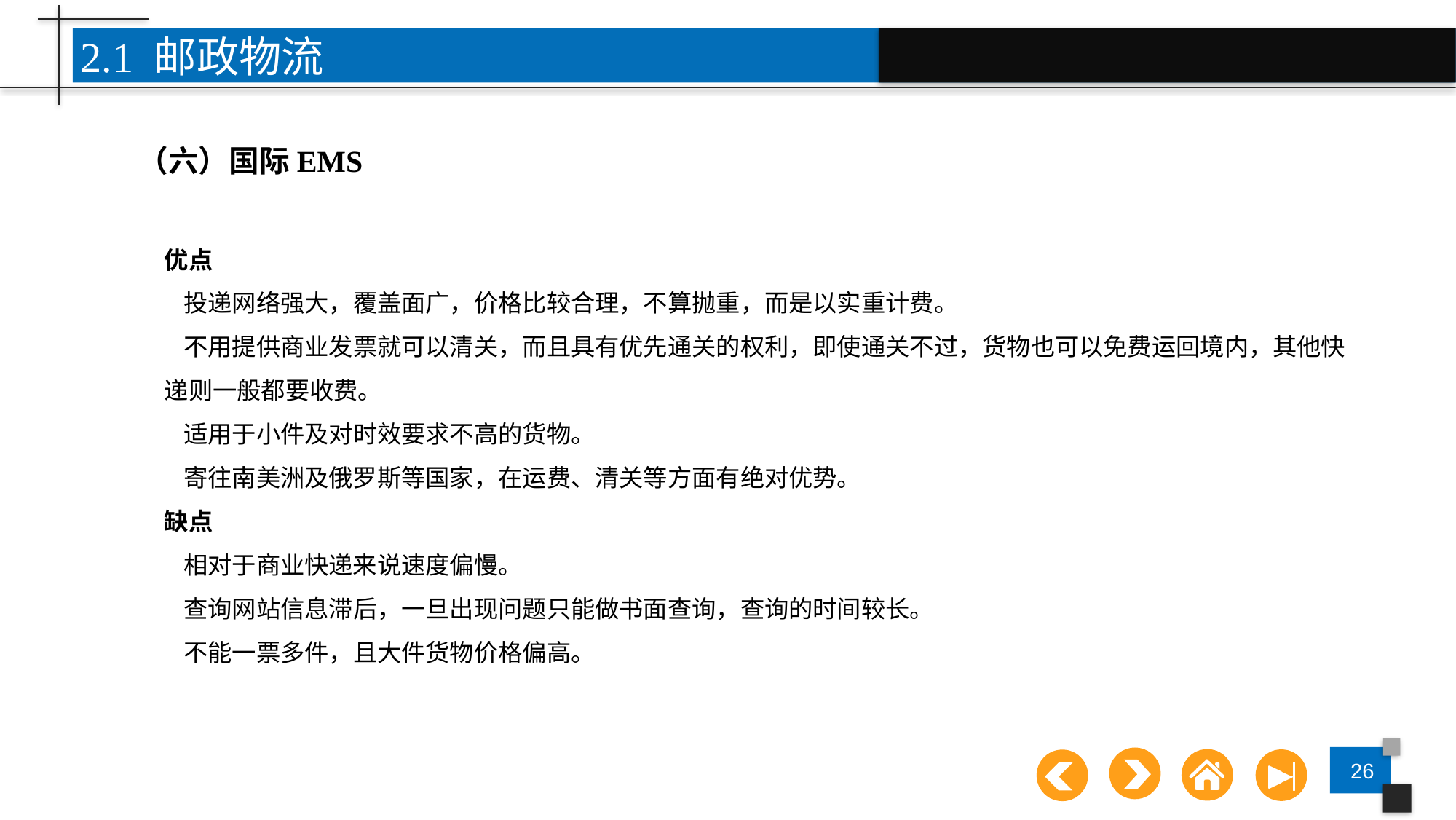

2.1 邮政物流
（六）国际EMS
优点
  投递网络强大，覆盖面广，价格比较合理，不算抛重，而是以实重计费。
  不用提供商业发票就可以清关，而且具有优先通关的权利，即使通关不过，货物也可以免费运回境内，其他快递则一般都要收费。
  适用于小件及对时效要求不高的货物。
  寄往南美洲及俄罗斯等国家，在运费、清关等方面有绝对优势。
缺点
  相对于商业快递来说速度偏慢。
  查询网站信息滞后，一旦出现问题只能做书面查询，查询的时间较长。
  不能一票多件，且大件货物价格偏高。